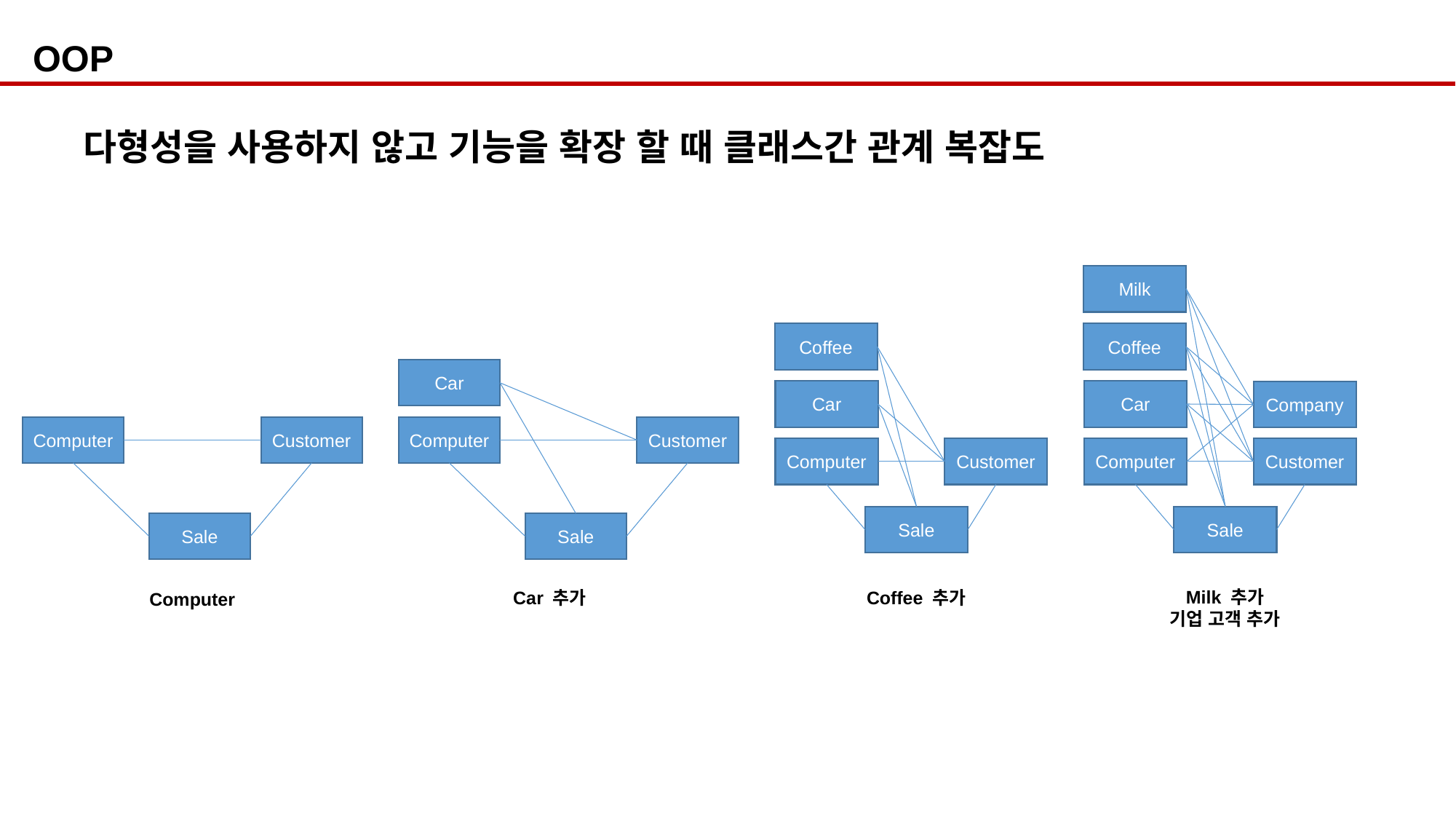

OOP
다형성을 사용하지 않고 기능을 확장 할 때 클래스간 관계 복잡도
Milk
Coffee
Coffee
Car
Computer
Customer
Sale
Car
Car
Company
Computer
Customer
Customer
Computer
Computer
Customer
Sale
Sale
Sale
Milk 추가
기업 고객 추가
Car 추가
Coffee 추가
Computer